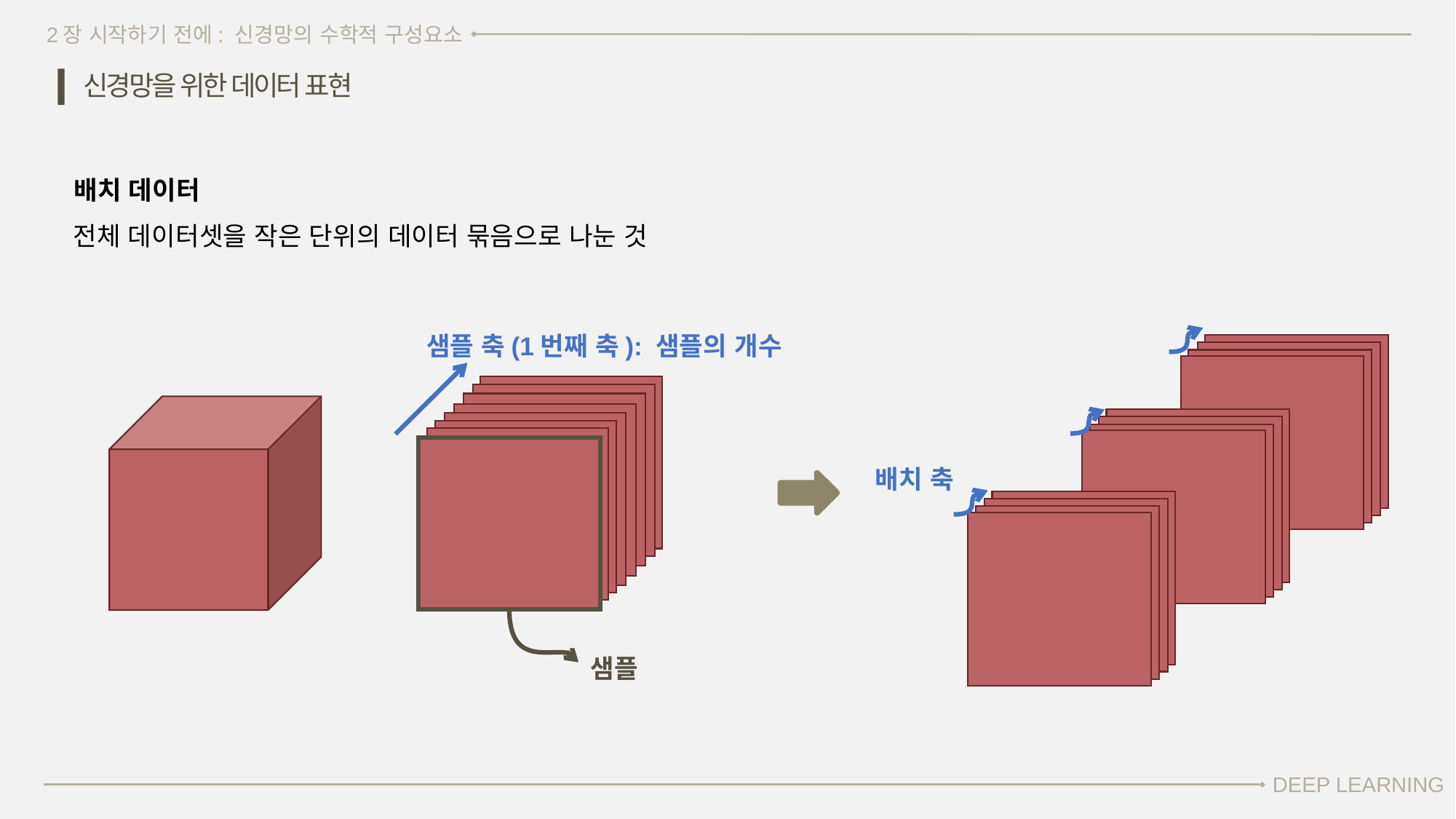

2장 시작하기 전에: 신경망의 수학적 구성요소
신경망을 위한 데이터 표현

배치 데이터
전체 데이터셋을 작은 단위의 데이터 묶음으로 나눈 것
샘플 축(1번째 축): 샘플의 개수

배치 축

샘플
DEEP LEARNING